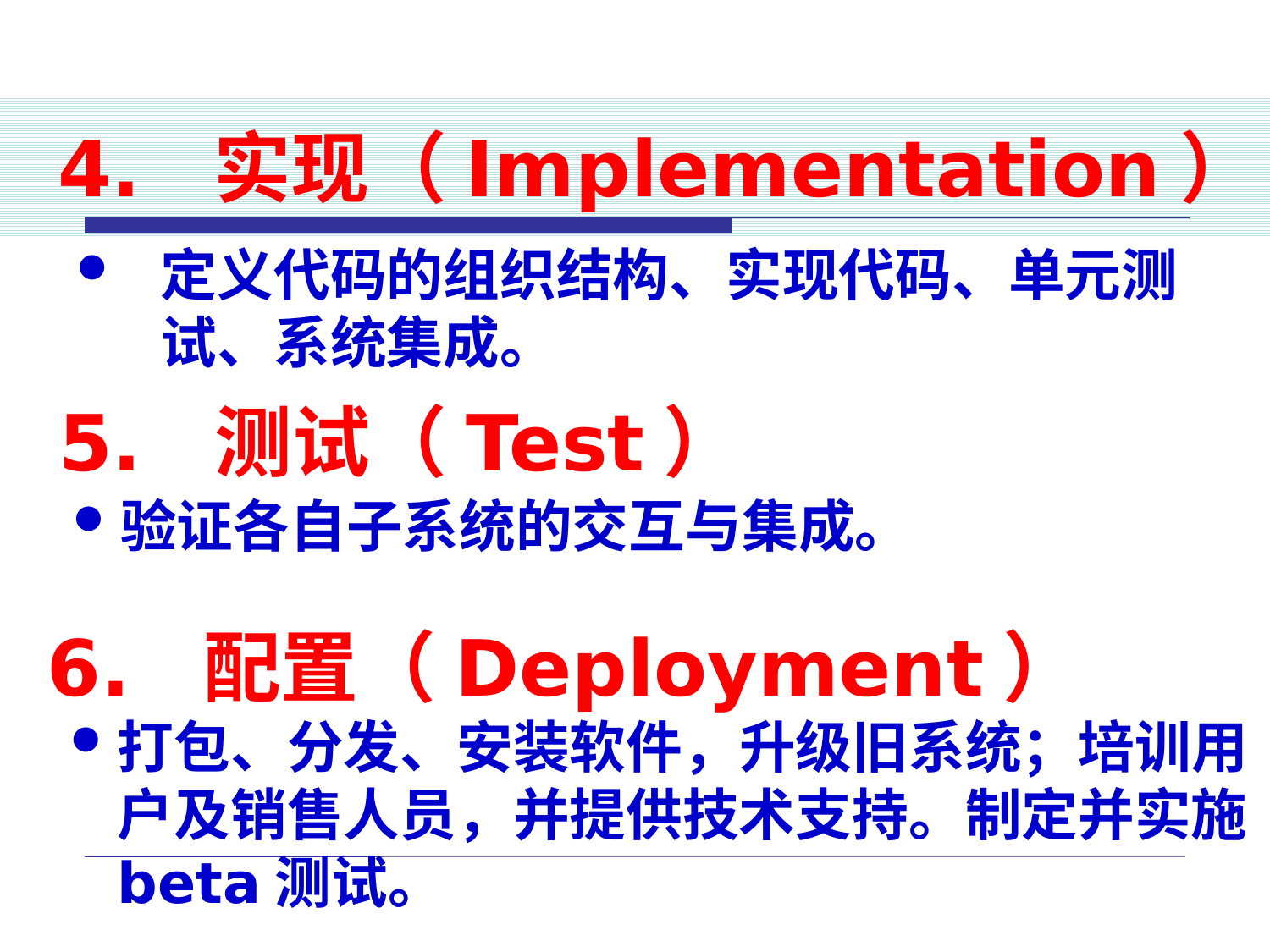

4.  实现（Implementation）
定义代码的组织结构、实现代码、单元测试、系统集成。
5.  测试（Test）
验证各自子系统的交互与集成。
6.  配置（Deployment）
打包、分发、安装软件，升级旧系统；培训用户及销售人员，并提供技术支持。制定并实施beta测试。